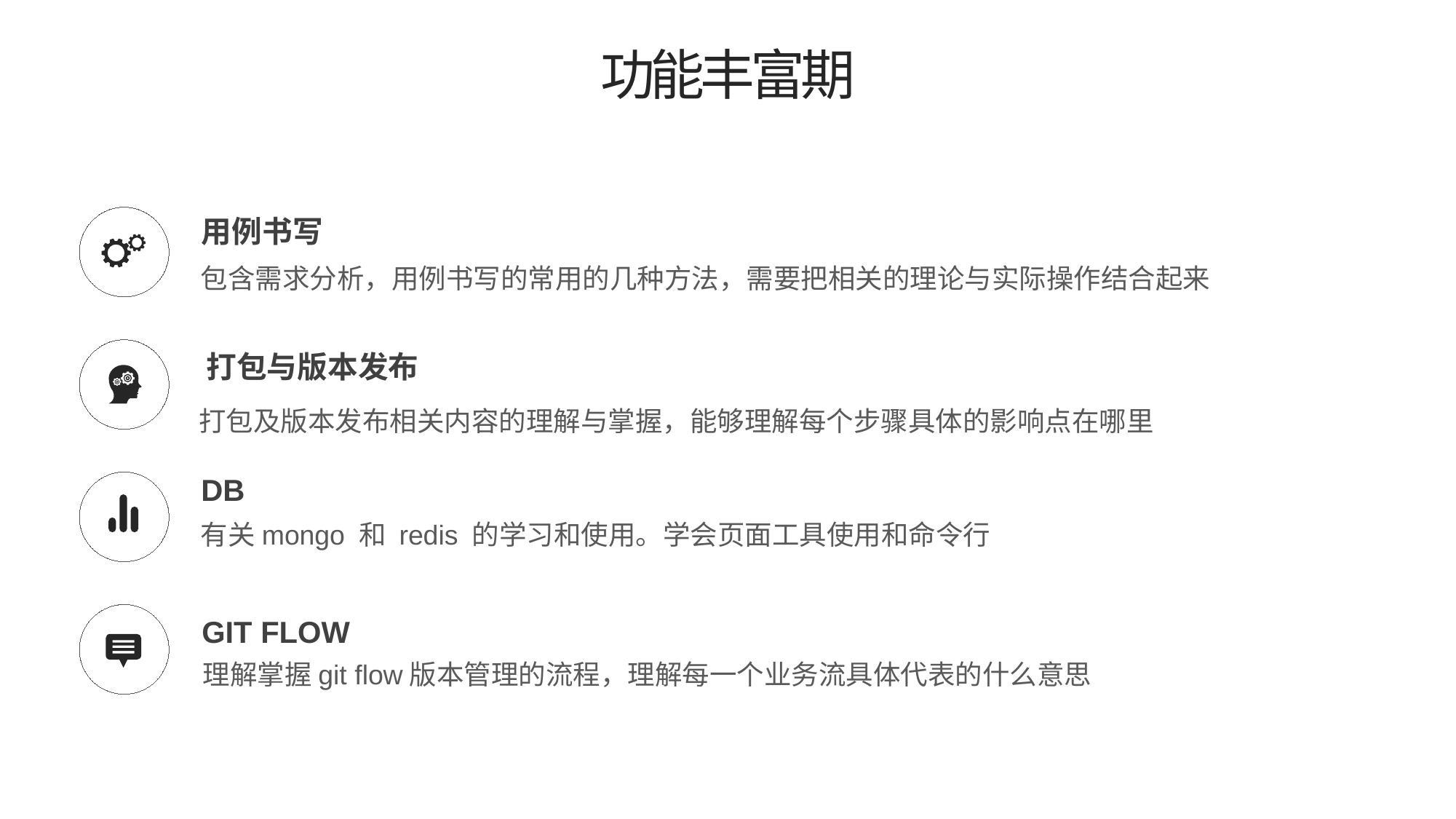

功能丰富期

用例书写

包含需求分析，用例书写的常用的几种方法，需要把相关的理论与实际操作结合起来
e7d195523061f1c01ef2b70529884c179423570dbaad84926380ABC1F97BAEF0C8FC051856578EAB7874501A1FFE158C4981707381814BCC4D9A8E3554438DEE4FBCF5A5B4D2A8B0989AB57E8BAC65EB799A5595AE534AD8A01735CD1D0B0AB818DC63BE44B0B016A5F80079C166C0FBA1F2FAC9A7AA694FCDA74AC6F90862E63EC689ED384DF1B8

打包与版本发布

打包及版本发布相关内容的理解与掌握，能够理解每个步骤具体的影响点在哪里
DB

有关mongo 和 redis 的学习和使用。学会页面工具使用和命令行

GIT FLOW

理解掌握git flow版本管理的流程，理解每一个业务流具体代表的什么意思